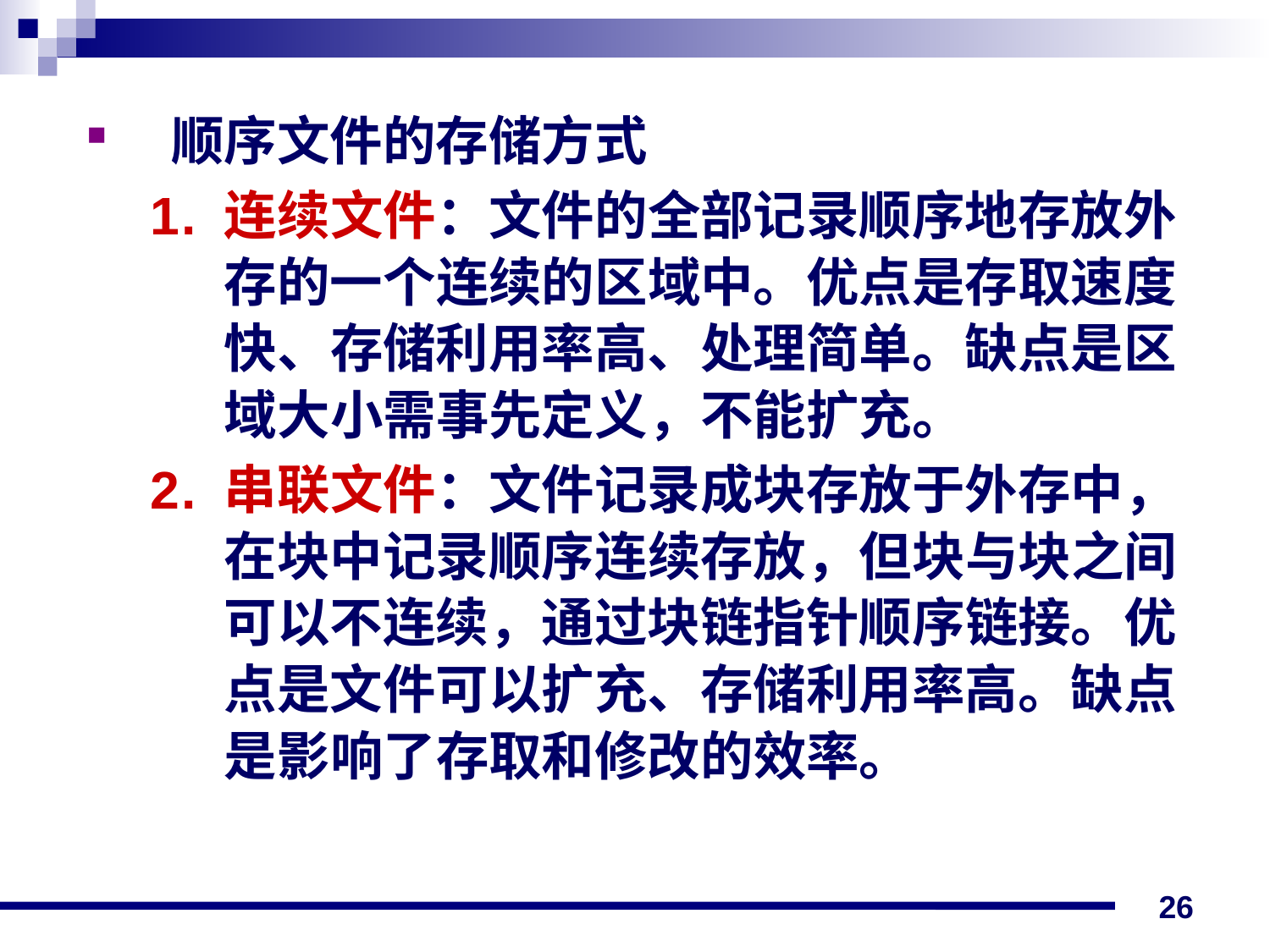

顺序文件的存储方式
连续文件：文件的全部记录顺序地存放外存的一个连续的区域中。优点是存取速度快、存储利用率高、处理简单。缺点是区域大小需事先定义，不能扩充。
串联文件：文件记录成块存放于外存中，在块中记录顺序连续存放，但块与块之间可以不连续，通过块链指针顺序链接。优点是文件可以扩充、存储利用率高。缺点是影响了存取和修改的效率。
26